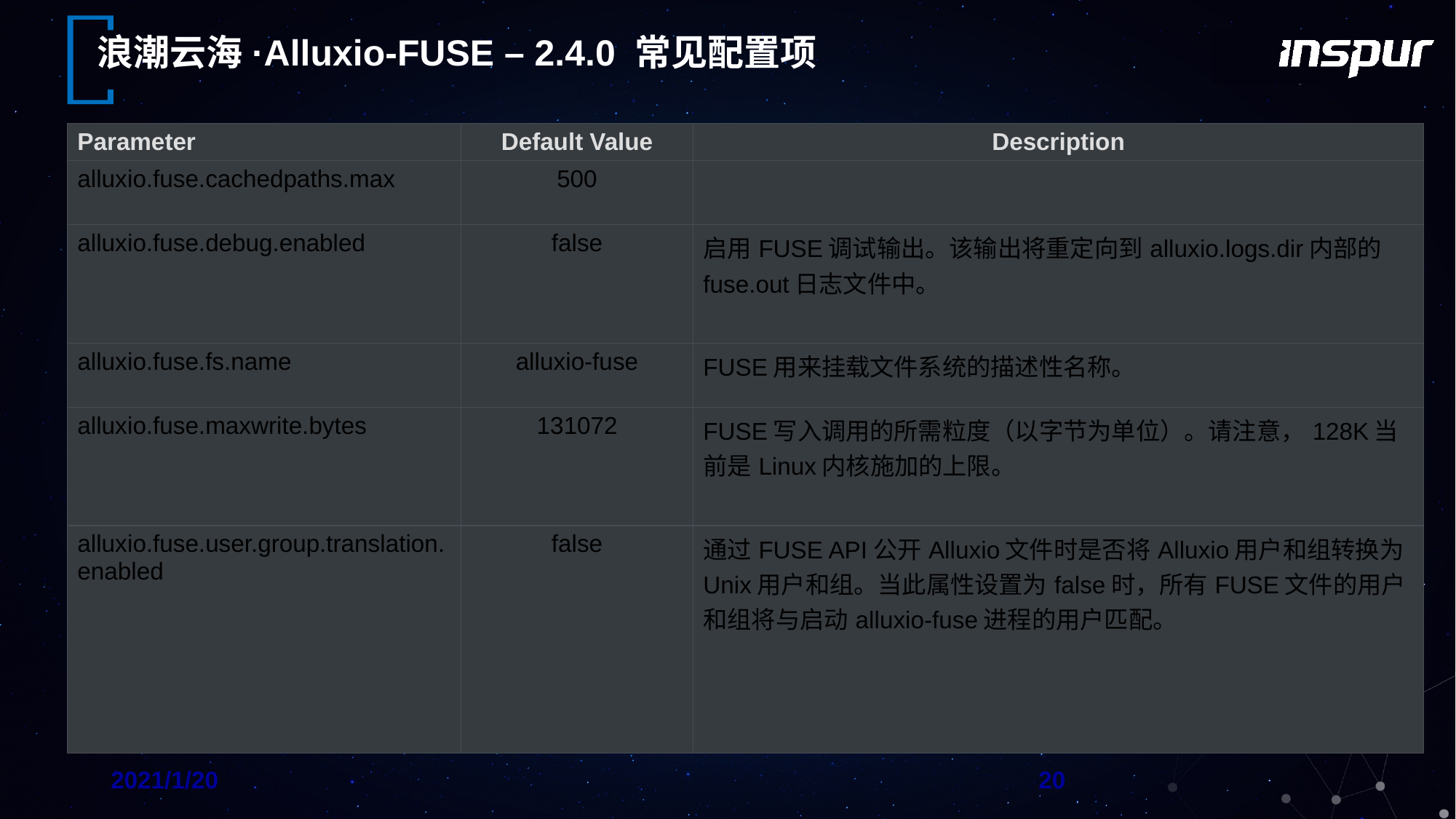

浪潮云海·Alluxio-FUSE – 2.4.0 常见配置项

| Parameter | Default Value | Description |
| --- | --- | --- |
| alluxio.fuse.cachedpaths.max | 500 |  |
| alluxio.fuse.debug.enabled | false | 启用FUSE调试输出。该输出将重定向到alluxio.logs.dir内部的fuse.out日志文件中。 |
| alluxio.fuse.fs.name | alluxio-fuse | FUSE用来挂载文件系统的描述性名称。 |
| alluxio.fuse.maxwrite.bytes | 131072 | FUSE写入调用的所需粒度（以字节为单位）。请注意，128K当前是Linux内核施加的上限。 |
| alluxio.fuse.user.group.translation.enabled | false | 通过FUSE API公开Alluxio文件时是否将Alluxio用户和组转换为Unix用户和组。当此属性设置为false时，所有FUSE文件的用户和组将与启动alluxio-fuse进程的用户匹配。 |
2021/1/20
20